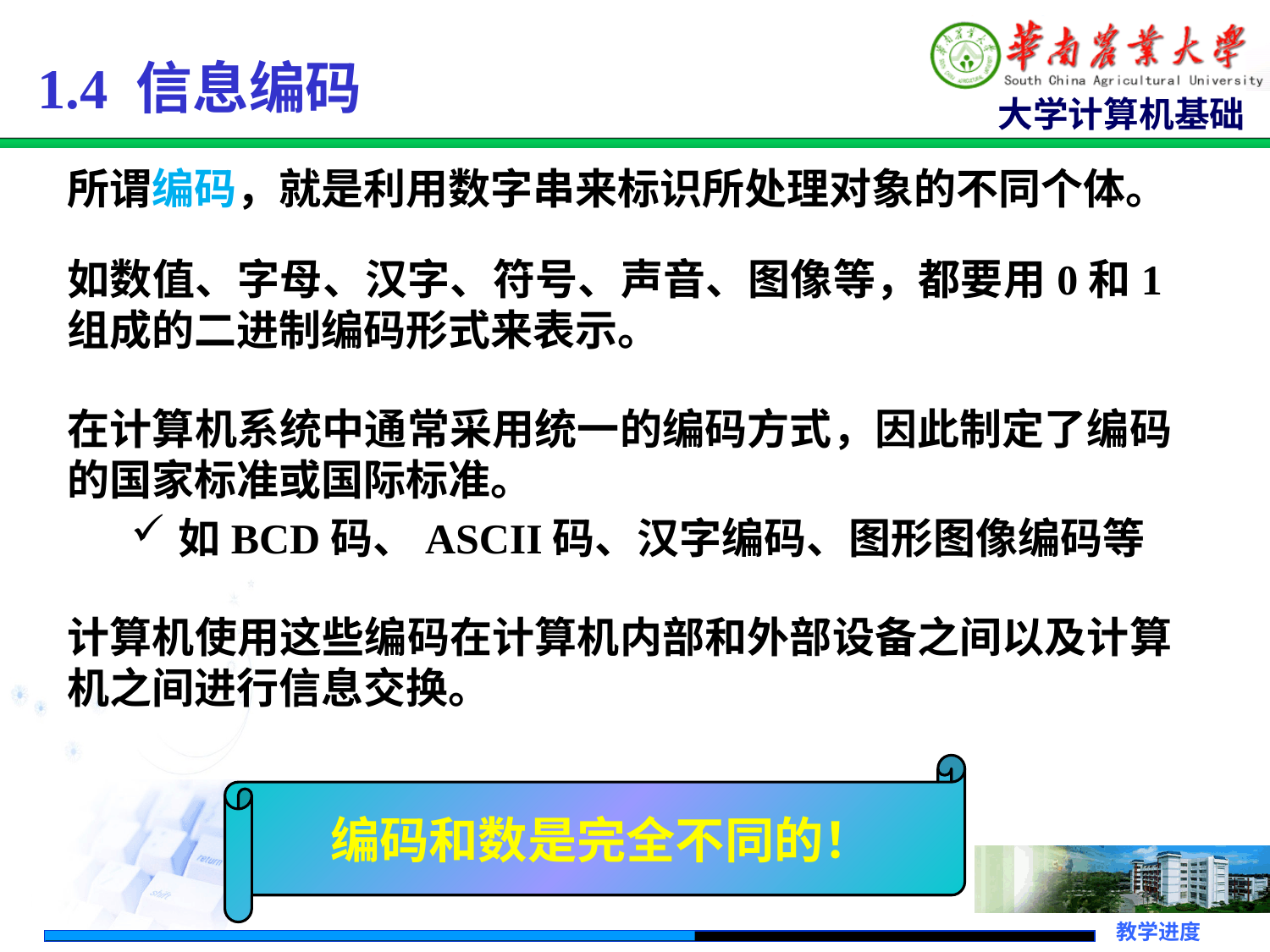

1.4 信息编码
所谓编码，就是利用数字串来标识所处理对象的不同个体。

如数值、字母、汉字、符号、声音、图像等，都要用0和1组成的二进制编码形式来表示。

在计算机系统中通常采用统一的编码方式，因此制定了编码的国家标准或国际标准。
如BCD码、ASCII码、汉字编码、图形图像编码等

计算机使用这些编码在计算机内部和外部设备之间以及计算机之间进行信息交换。
编码和数是完全不同的！